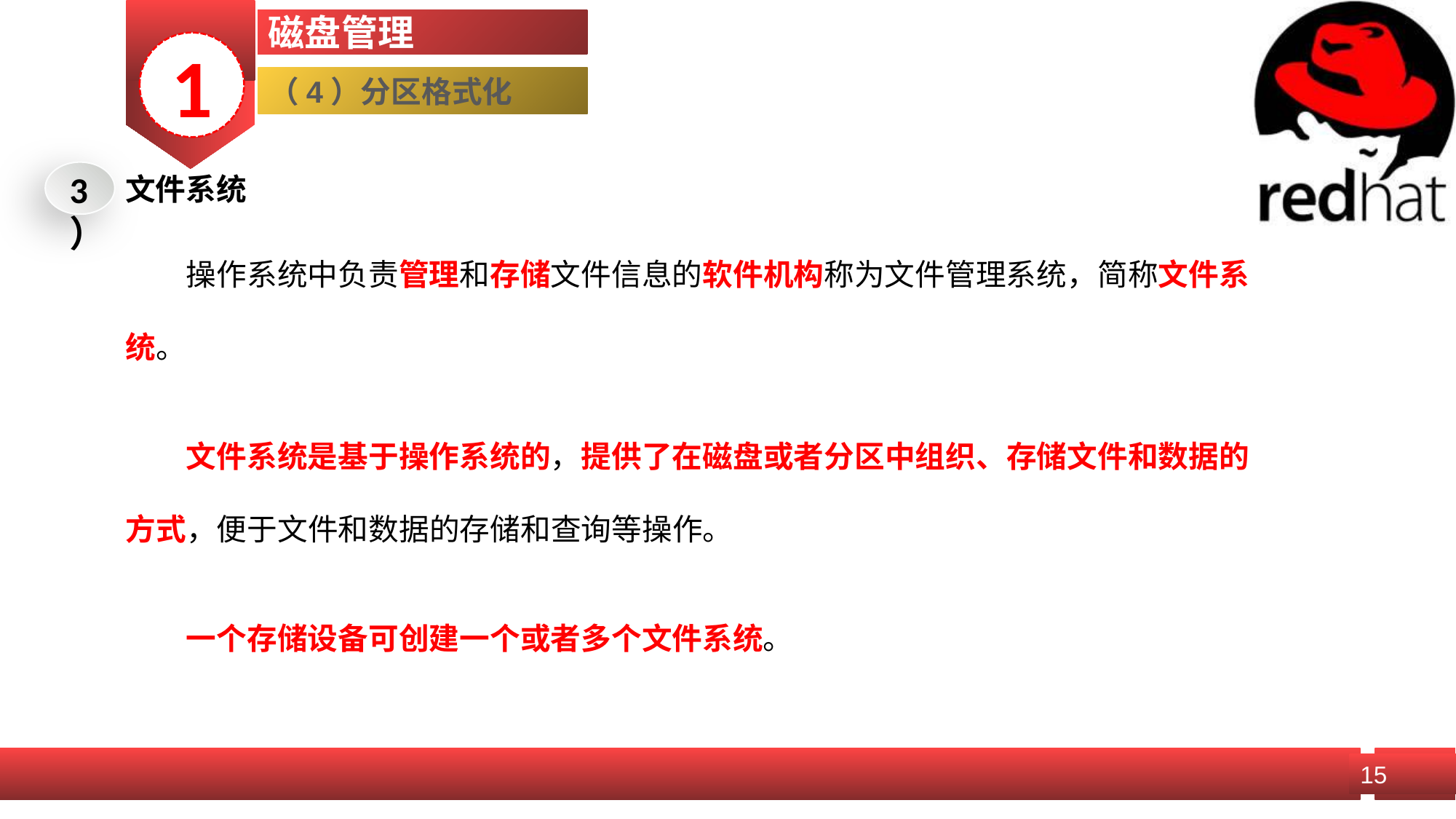

磁盘管理
1
（4）分区格式化
3）

文件系统
操作系统中负责管理和存储文件信息的软件机构称为文件管理系统，简称文件系统。
文件系统是基于操作系统的，提供了在磁盘或者分区中组织、存储文件和数据的方式，便于文件和数据的存储和查询等操作。
一个存储设备可创建一个或者多个文件系统。